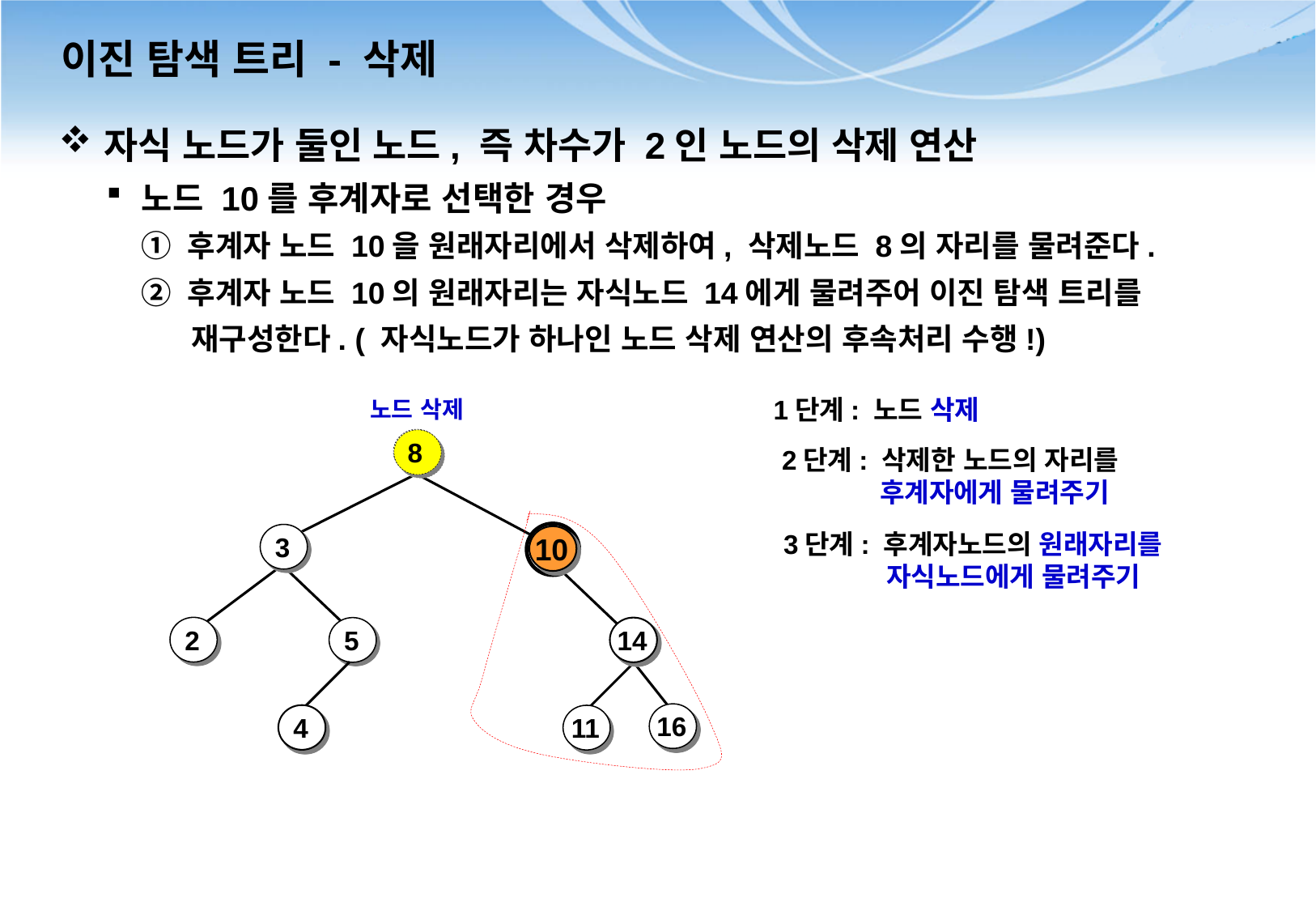

# 이진 탐색 트리 - 삭제
자식 노드가 둘인 노드, 즉 차수가 2인 노드의 삭제 연산
노드 10를 후계자로 선택한 경우
① 후계자 노드 10을 원래자리에서 삭제하여, 삭제노드 8의 자리를 물려준다.
② 후계자 노드 10의 원래자리는 자식노드 14에게 물려주어 이진 탐색 트리를
     재구성한다. ( 자식노드가 하나인 노드 삭제 연산의 후속처리 수행!)

1단계: 노드 삭제
2단계: 삭제한 노드의 자리를
          후계자에게 물려주기
3단계: 후계자노드의 원래자리를
          자식노드에게 물려주기
노드 삭제

8

3
10

2
5
14

16
11

4